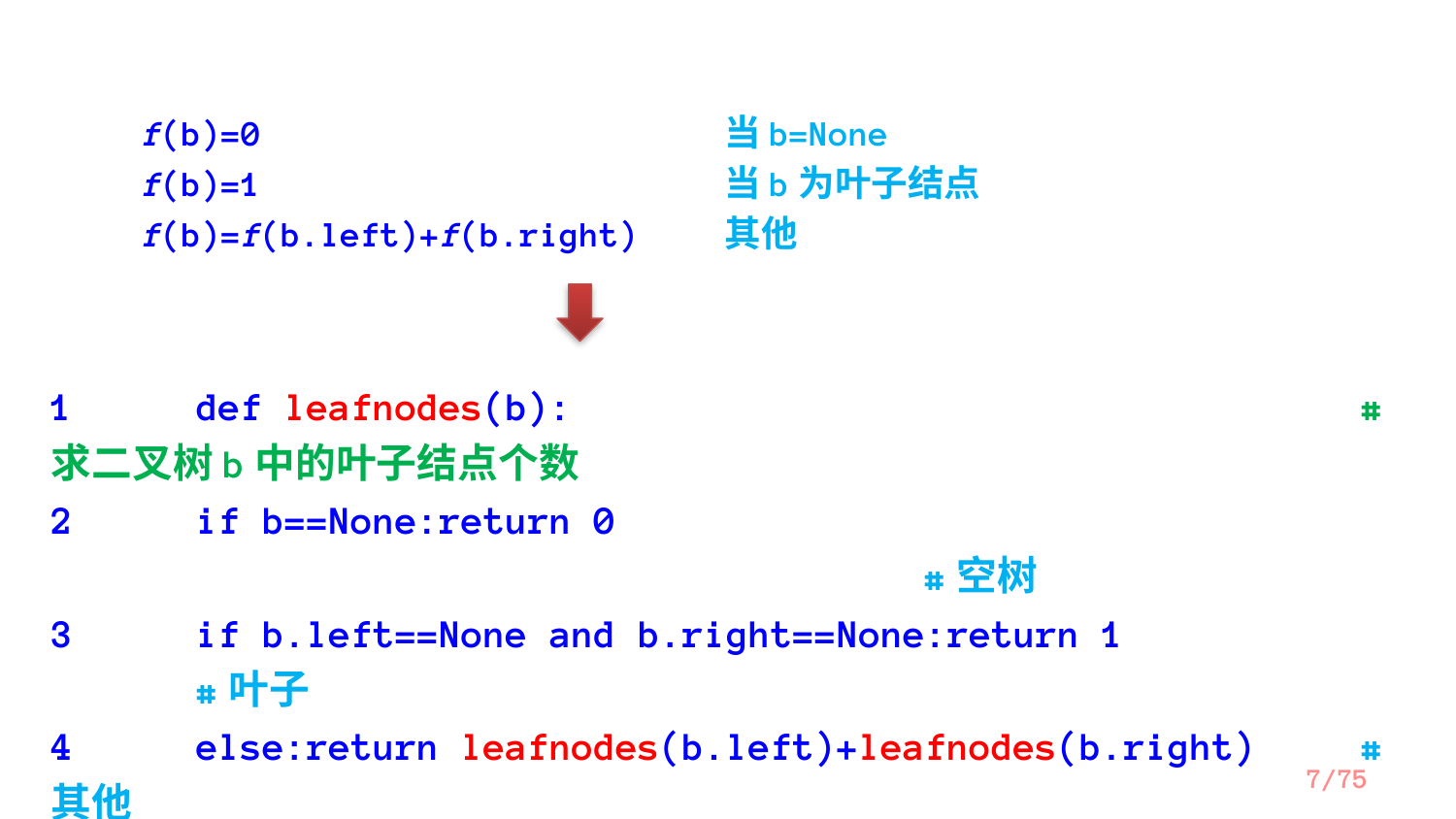

f(b)=0				当b=None
f(b)=1				当b为叶子结点
f(b)=f(b.left)+f(b.right)	其他

1	def leafnodes(b):						#求二叉树b中的叶子结点个数
2  	if b==None:return 0												#空树
3   	if b.left==None and b.right==None:return 1			#叶子
4   	else:return leafnodes(b.left)+leafnodes(b.right)	#其他
7/75